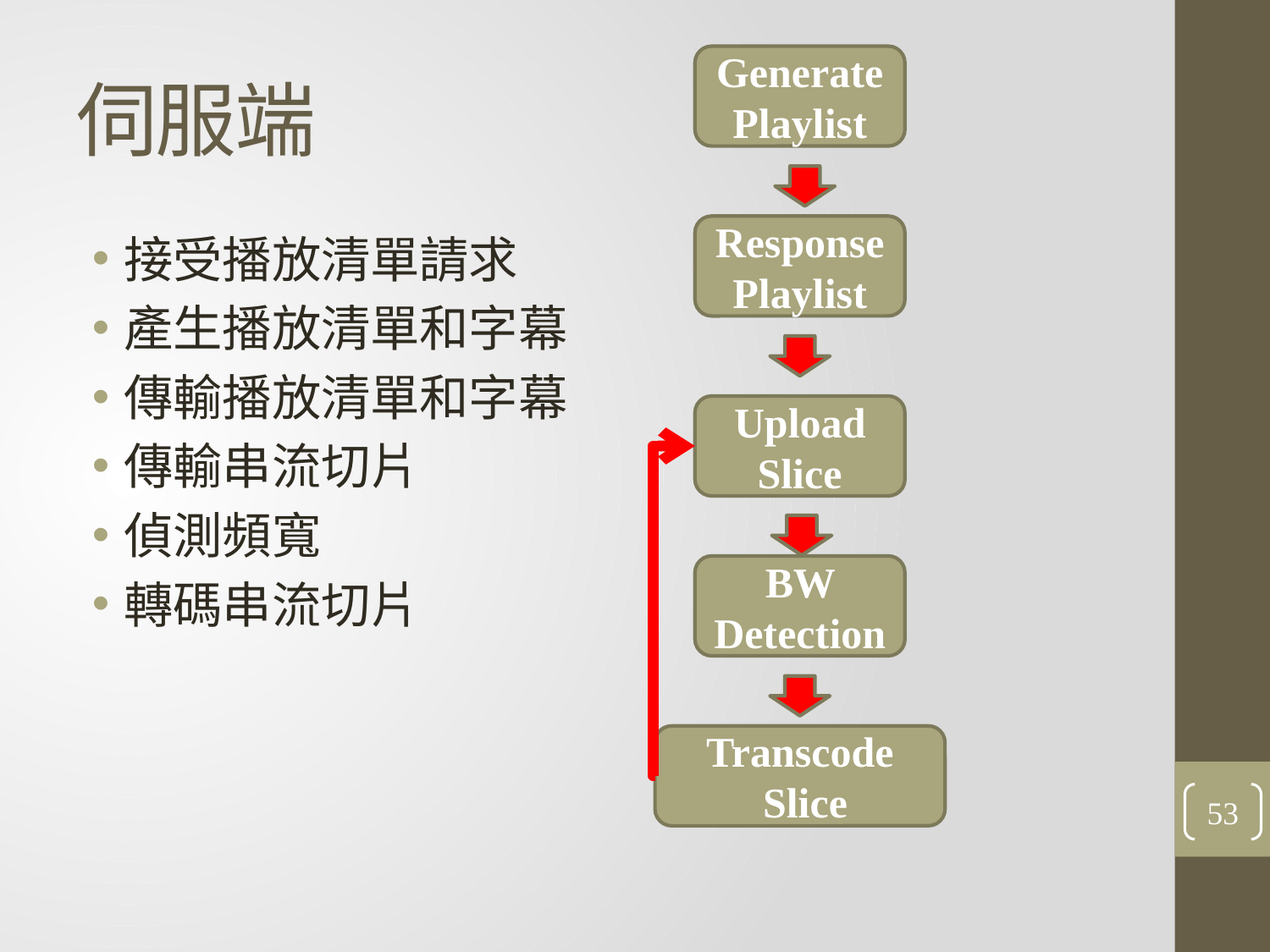

# 伺服端
Generate Playlist

Response Playlist
接受播放清單請求
產生播放清單和字幕
傳輸播放清單和字幕
傳輸串流切片
偵測頻寬
轉碼串流切片

Upload Slice

BW Detection

Transcode
 Slice
53